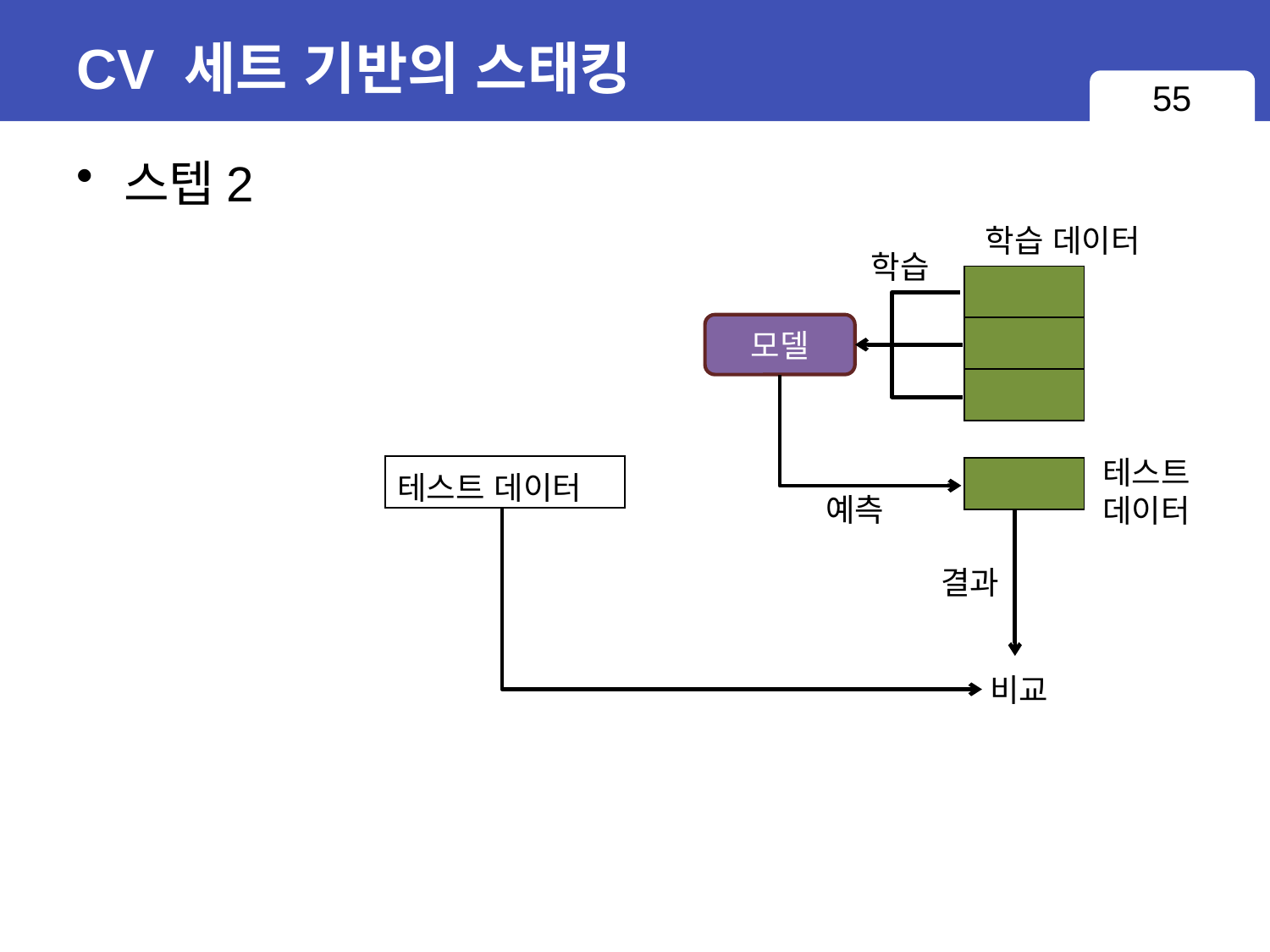

# CV 세트 기반의 스태킹
55
스텝2
학습 데이터
학습
|  |
| --- |
|  |
|  |

모델

테스트
데이터
| 테스트 데이터 |
| --- |
|  |
| --- |
예측

결과
비교